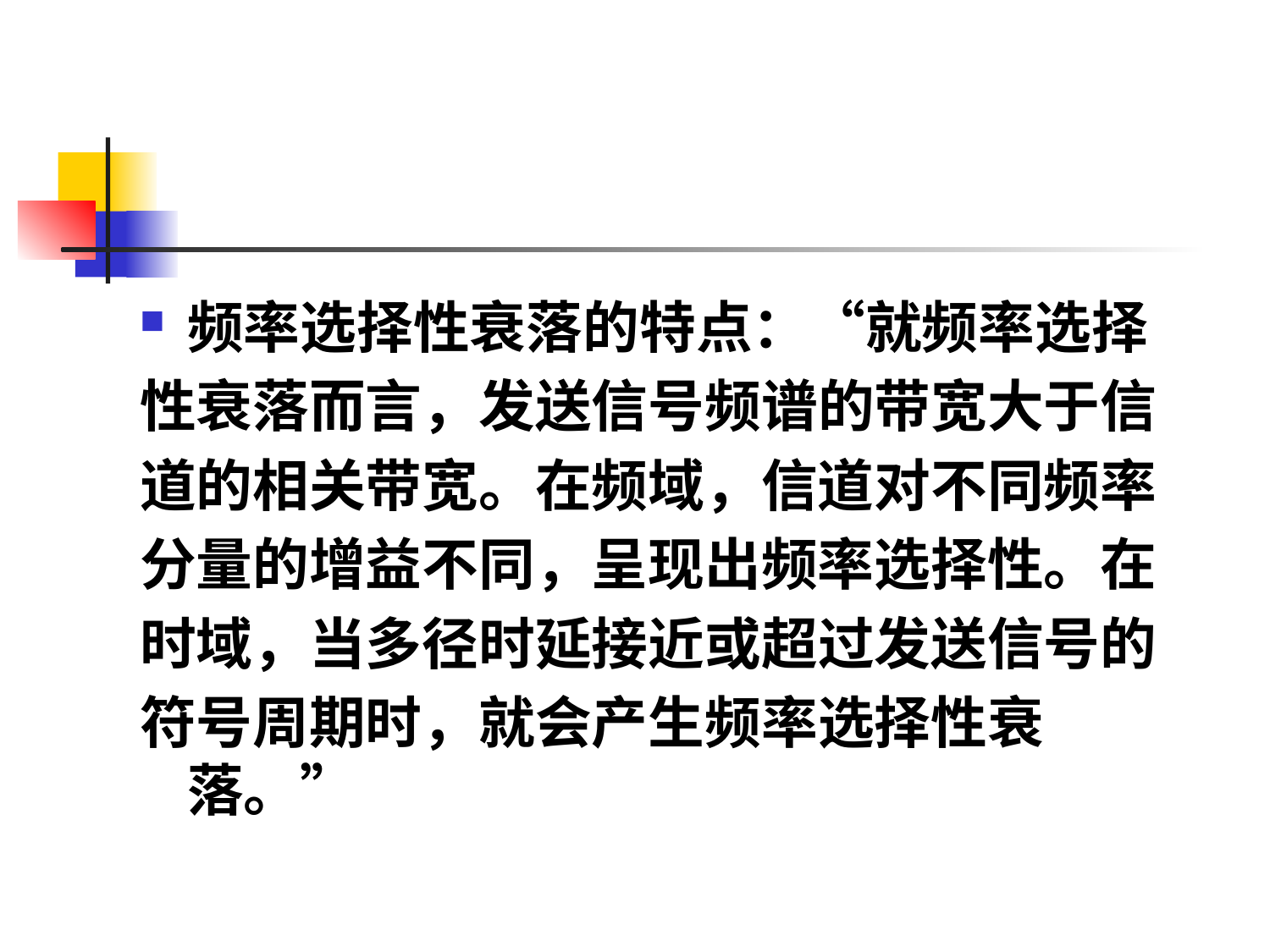

#
频率选择性衰落的特点：“就频率选择
性衰落而言，发送信号频谱的带宽大于信
道的相关带宽。在频域，信道对不同频率
分量的增益不同，呈现出频率选择性。在
时域，当多径时延接近或超过发送信号的
符号周期时，就会产生频率选择性衰落。”